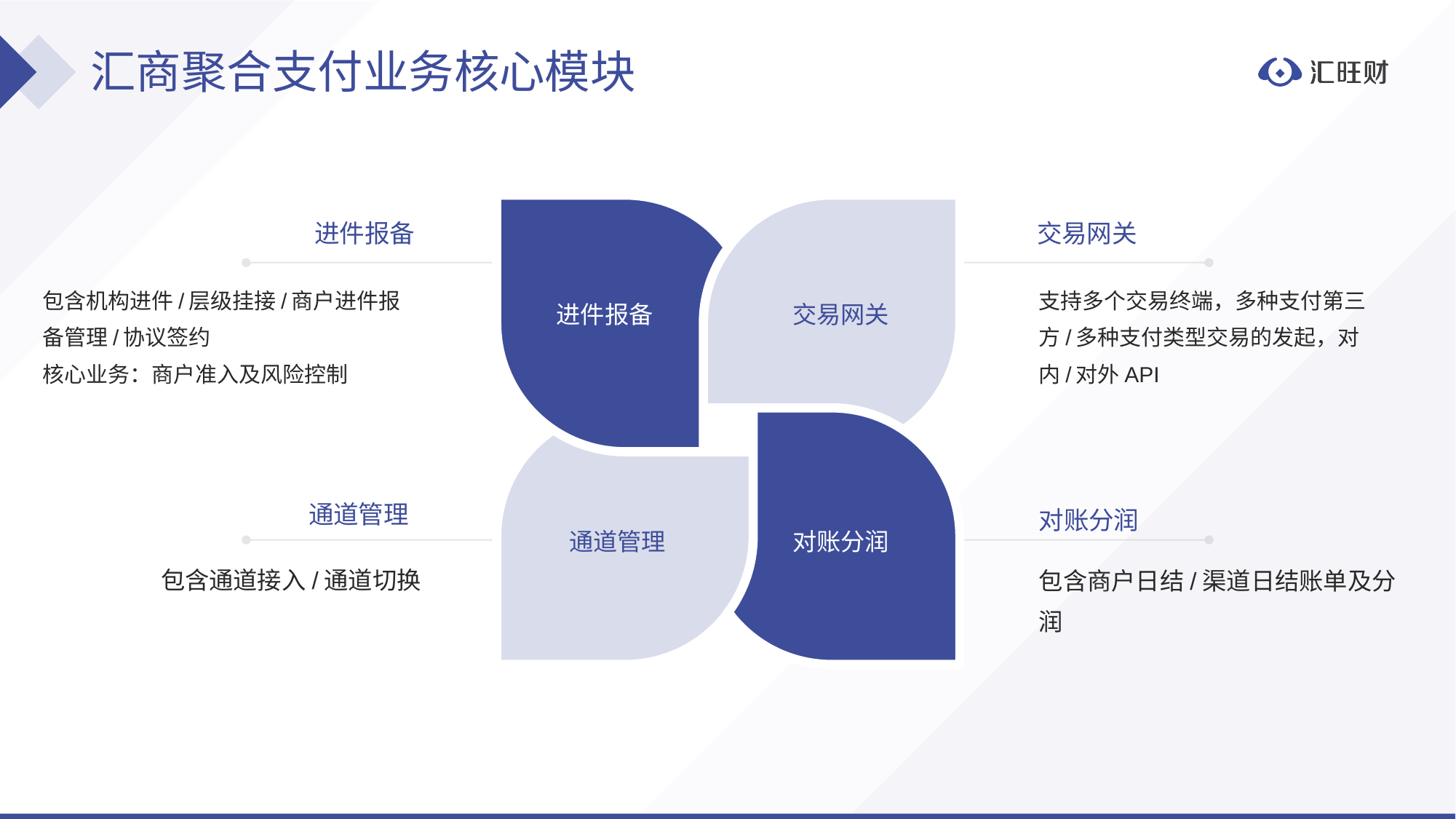

汇商聚合支付业务核心模块

进件报备
交易网关

包含机构进件/层级挂接/商户进件报备管理/协议签约
核心业务：商户准入及风险控制
支持多个交易终端，多种支付第三方/多种支付类型交易的发起，对内/对外API
进件报备
交易网关

通道管理
对账分润
通道管理
对账分润

包含通道接入/通道切换
包含商户日结/渠道日结账单及分润